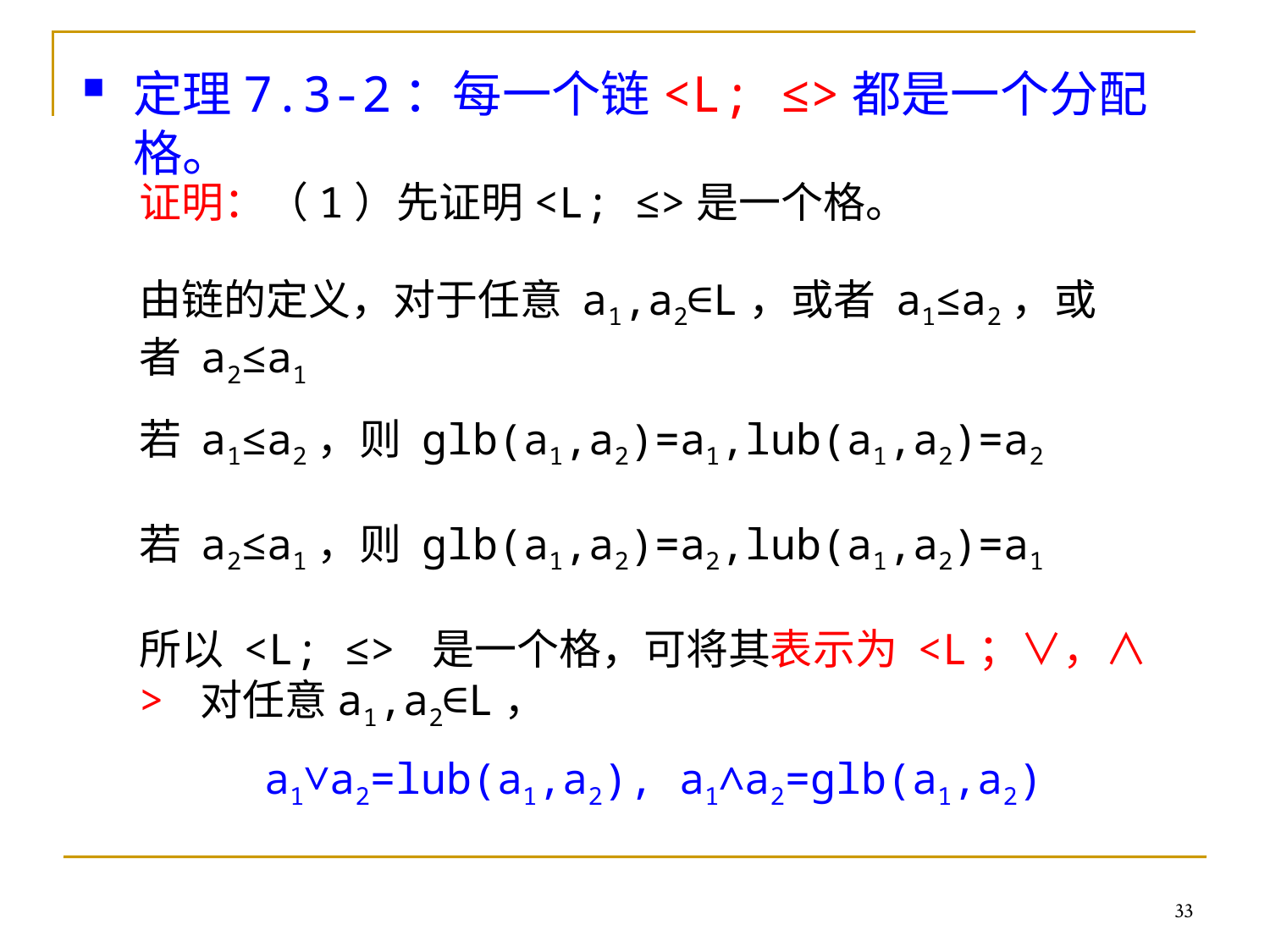

定理7.3-2：每一个链<L; ≤>都是一个分配格。
证明：（1）先证明<L; ≤>是一个格。
由链的定义，对于任意 a1,a2∈L，或者 a1≤a2，或者 a2≤a1
若 a1≤a2，则 glb(a1,a2)=a1,lub(a1,a2)=a2
若 a2≤a1，则 glb(a1,a2)=a2,lub(a1,a2)=a1
所以 <L; ≤> 是一个格，可将其表示为 <L；∨，∧> 对任意a1,a2∈L，
a1∨a2=lub(a1,a2), a1∧a2=glb(a1,a2)
33